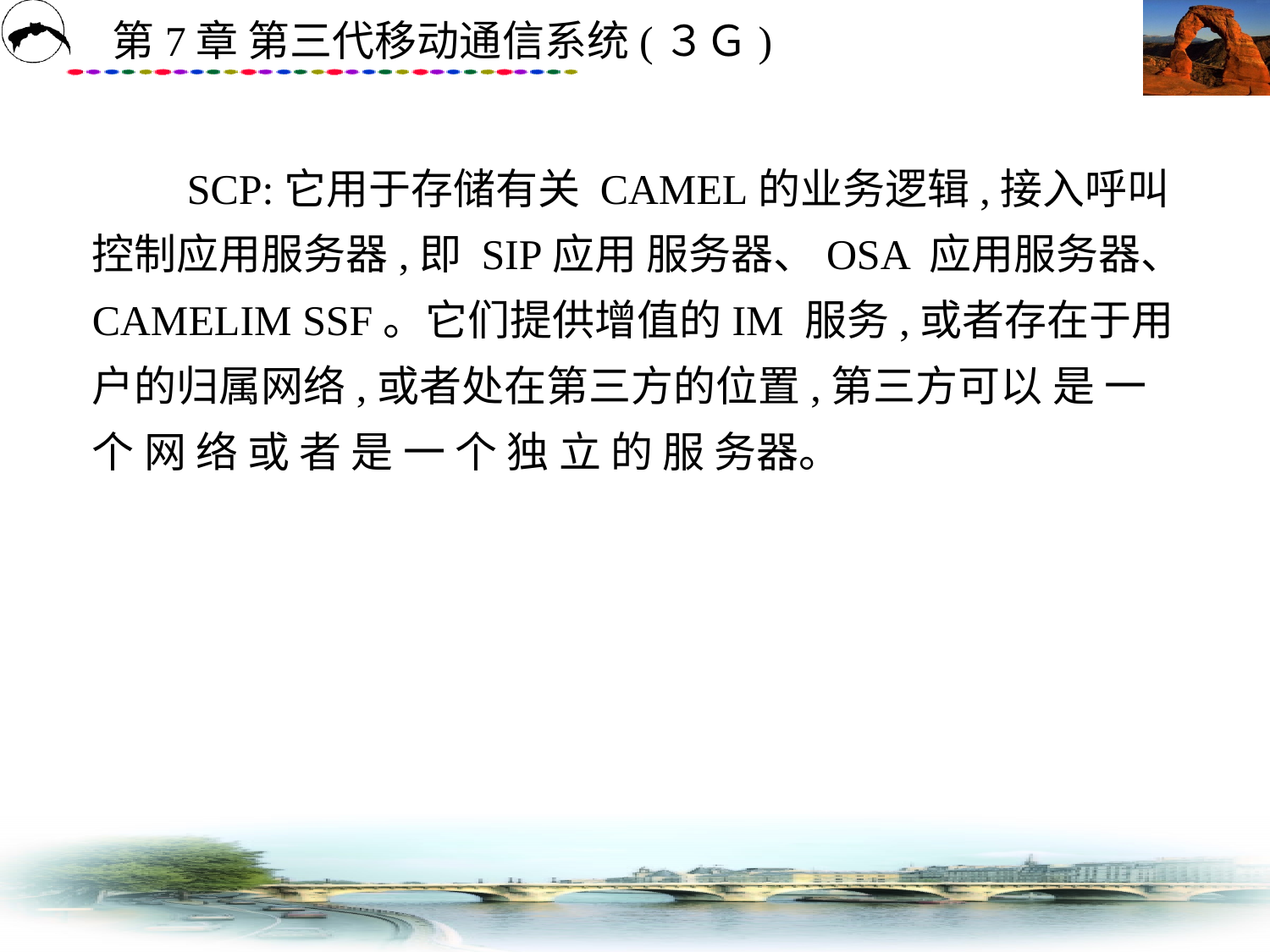

# SCP:它用于存储有关 CAMEL的业务逻辑,接入呼叫控制应用服务器,即 SIP应用 服务器、OSA 应用服务器、CAMELIM SSF。它们提供增值的IM 服务,或者存在于用 户的归属网络,或者处在第三方的位置,第三方可以 是 一 个 网 络 或 者 是 一 个 独 立 的 服 务器。